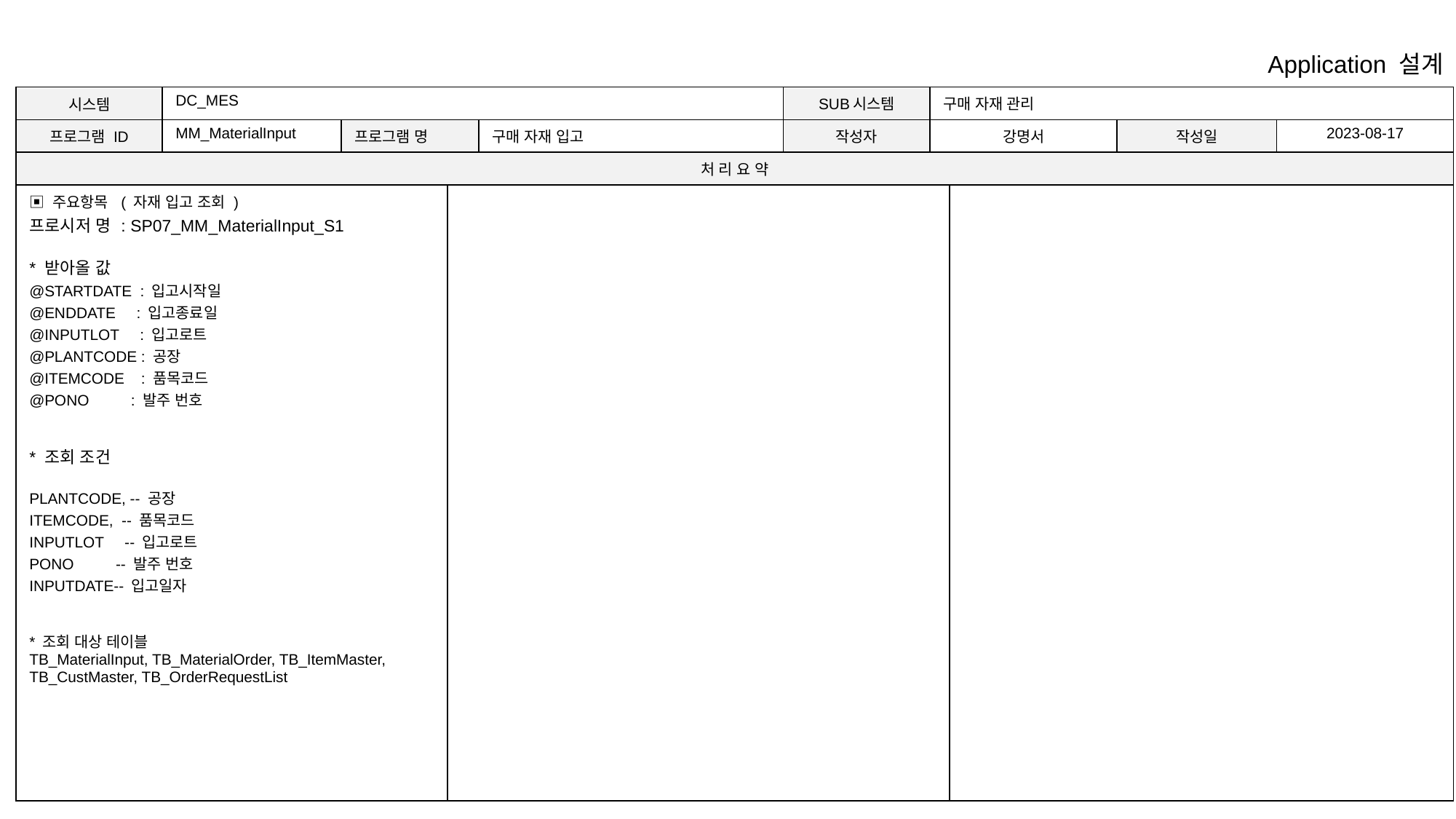

Application 설계
| 시스템 | DC\_MES |  |  |  | SUB시스템 | 구매 자재 관리 |  |  |  |
| --- | --- | --- | --- | --- | --- | --- | --- | --- | --- |
| 프로그램 ID | MM\_MaterialInput | 프로그램 명 |  | 구매 자재 입고 | 작성자 | 강명서 |  | 작성일 | 2023-08-17 |
| 처 리 요 약 |  |  |  |  |  |  |  |  |  |
| ▣ 주요항목 ( 자재 입고 조회 ) 프로시저 명 : SP07\_MM\_MaterialInput\_S1 \* 받아올 값 @STARTDATE : 입고시작일 @ENDDATE : 입고종료일 @INPUTLOT : 입고로트 @PLANTCODE : 공장 @ITEMCODE : 품목코드 @PONO : 발주 번호 \* 조회 조건 PLANTCODE, -- 공장 ITEMCODE, -- 품목코드 INPUTLOT -- 입고로트 PONO -- 발주 번호 INPUTDATE-- 입고일자 \* 조회 대상 테이블 TB\_MaterialInput, TB\_MaterialOrder, TB\_ItemMaster, TB\_CustMaster, TB\_OrderRequestList |  |  |  |  |  |  |  |  |  |